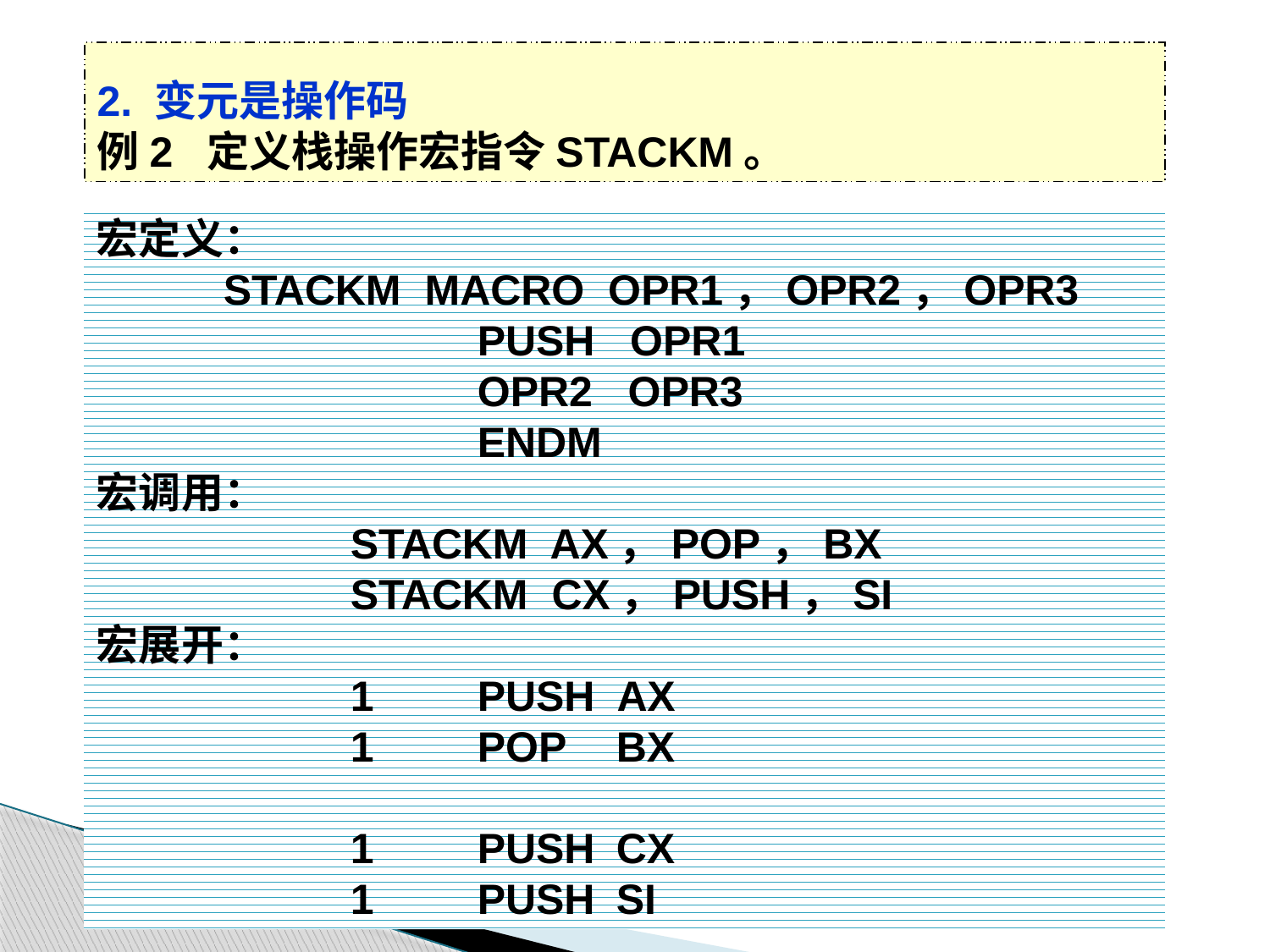

2. 变元是操作码
例2  定义栈操作宏指令STACKM。
宏定义：
	STACKM  MACRO  OPR1，OPR2，OPR3
			PUSH   OPR1
			OPR2   OPR3
			ENDM
宏调用：
		STACKM  AX，POP，BX
		STACKM  CX，PUSH，SI
宏展开：
		1	PUSH  AX
		1	POP	 BX

		1	PUSH	 CX
		1	PUSH	 SI